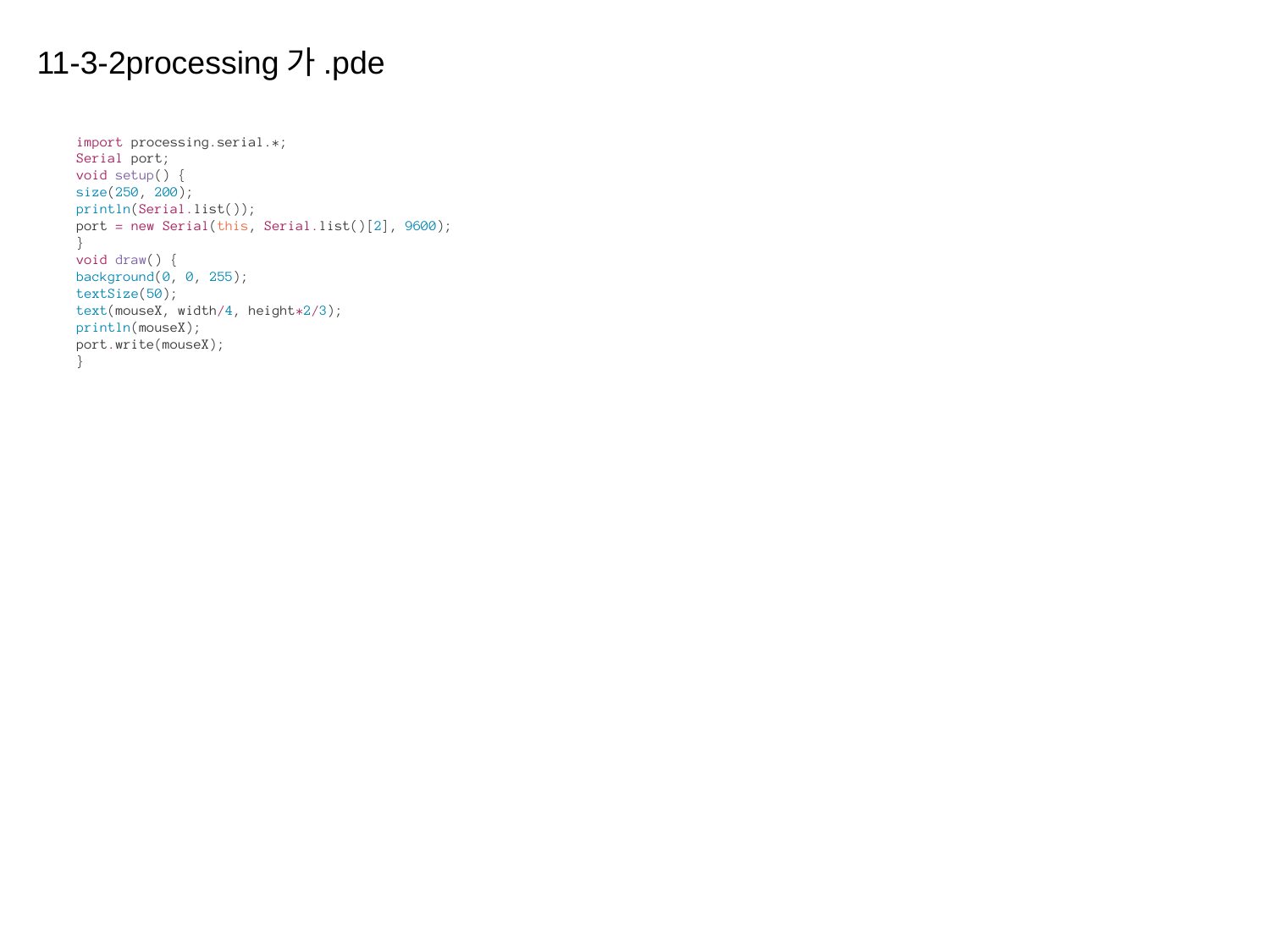

11-3-2processing가.pde
import processing.serial.*;
Serial port;
void setup() {
size(250, 200);
println(Serial.list());
port = new Serial(this, Serial.list()[2], 9600);
}
void draw() {
background(0, 0, 255);
textSize(50);
text(mouseX, width/4, height*2/3);
println(mouseX);
port.write(mouseX);
}